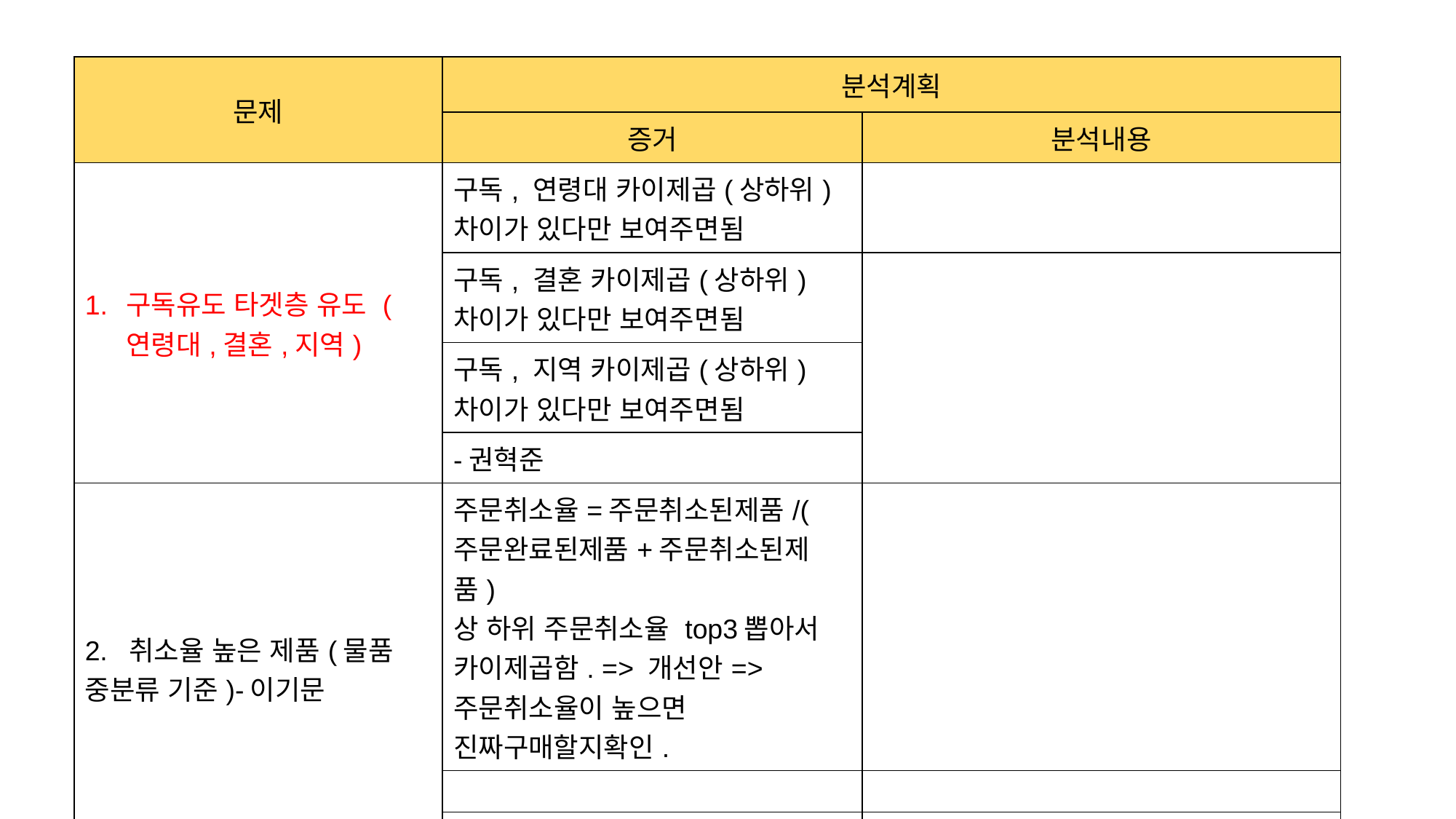

| 문제 | 분석계획 |  |
| --- | --- | --- |
|  | 증거 | 분석내용 |
| 구독유도 타겟층 유도 (연령대,결혼,지역) | 구독, 연령대 카이제곱(상하위) 차이가 있다만 보여주면됨 |  |
|  | 구독, 결혼 카이제곱(상하위) 차이가 있다만 보여주면됨 |  |
|  | 구독, 지역 카이제곱(상하위) 차이가 있다만 보여주면됨 |  |
|  | -권혁준 |  |
| 2. 취소율 높은 제품(물품 중분류 기준)-이기문 | 주문취소율=주문취소된제품/(주문완료된제품+주문취소된제품) 상 하위 주문취소율 top3뽑아서 카이제곱함. => 개선안=> 주문취소율이 높으면 진짜구매할지확인. |  |
|  |  |  |
|  |  |  |
| 3. 제품분류에 따른 출고율 차이 | 염소연,진호형 |  |
|  |  |  |
|  |  |  |
| 4. 첫구매품목(연령,성별로 나누기)-정자현 | 첫구매품목, 연령대 카이제곱(상하위) 차이가 있다만 보여주면됨 |  |
|  | 첫구매품목, 성별대 카이제곱(상하위) 차이가 있다만 보여주면됨 |  |
|  |  |  |
| 5. 연령,성별별 주요활동시간 | 연령,성별별 주요 활동시간 히트맵으로 보여주기 보빈이 |  |
| 6.군집화 | (1회당구매금액컬럼추가)이수진 |  |